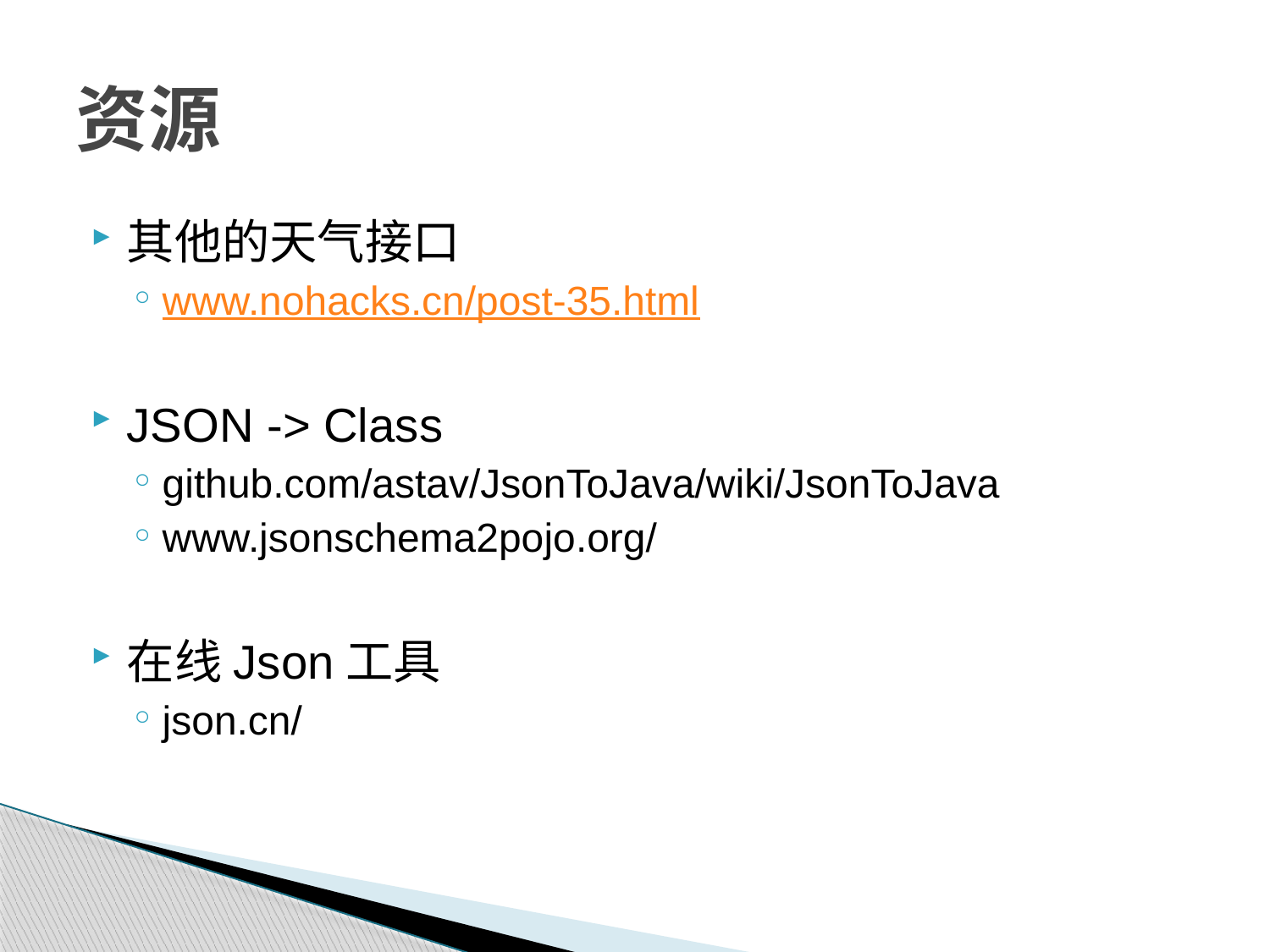

# 资源
其他的天气接口
www.nohacks.cn/post-35.html

JSON -> Class
github.com/astav/JsonToJava/wiki/JsonToJava
www.jsonschema2pojo.org/

在线Json工具
json.cn/